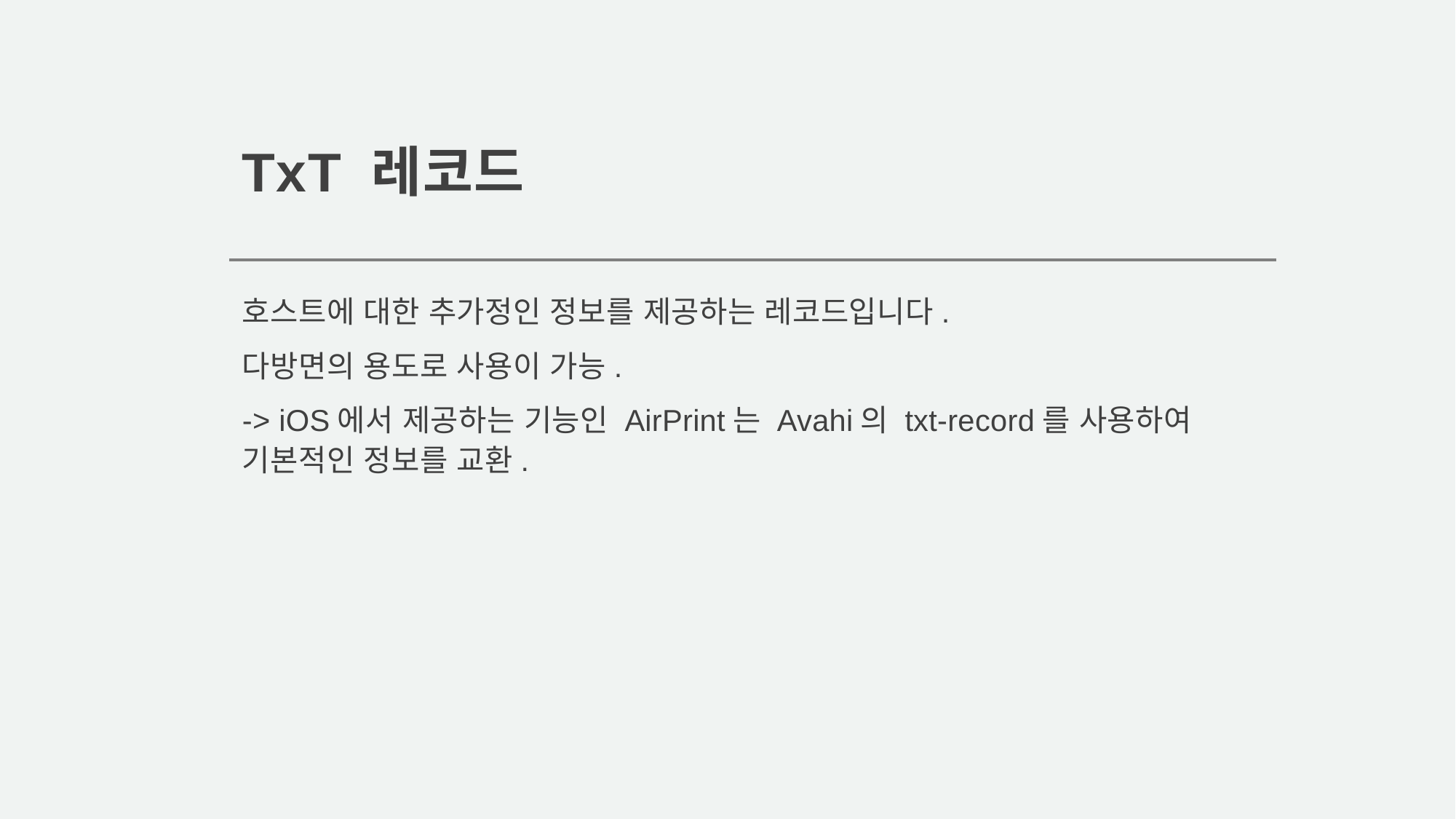

# TxT 레코드
호스트에 대한 추가정인 정보를 제공하는 레코드입니다.
다방면의 용도로 사용이 가능.
-> iOS에서 제공하는 기능인 AirPrint는 Avahi의 txt-record를 사용하여
기본적인 정보를 교환.